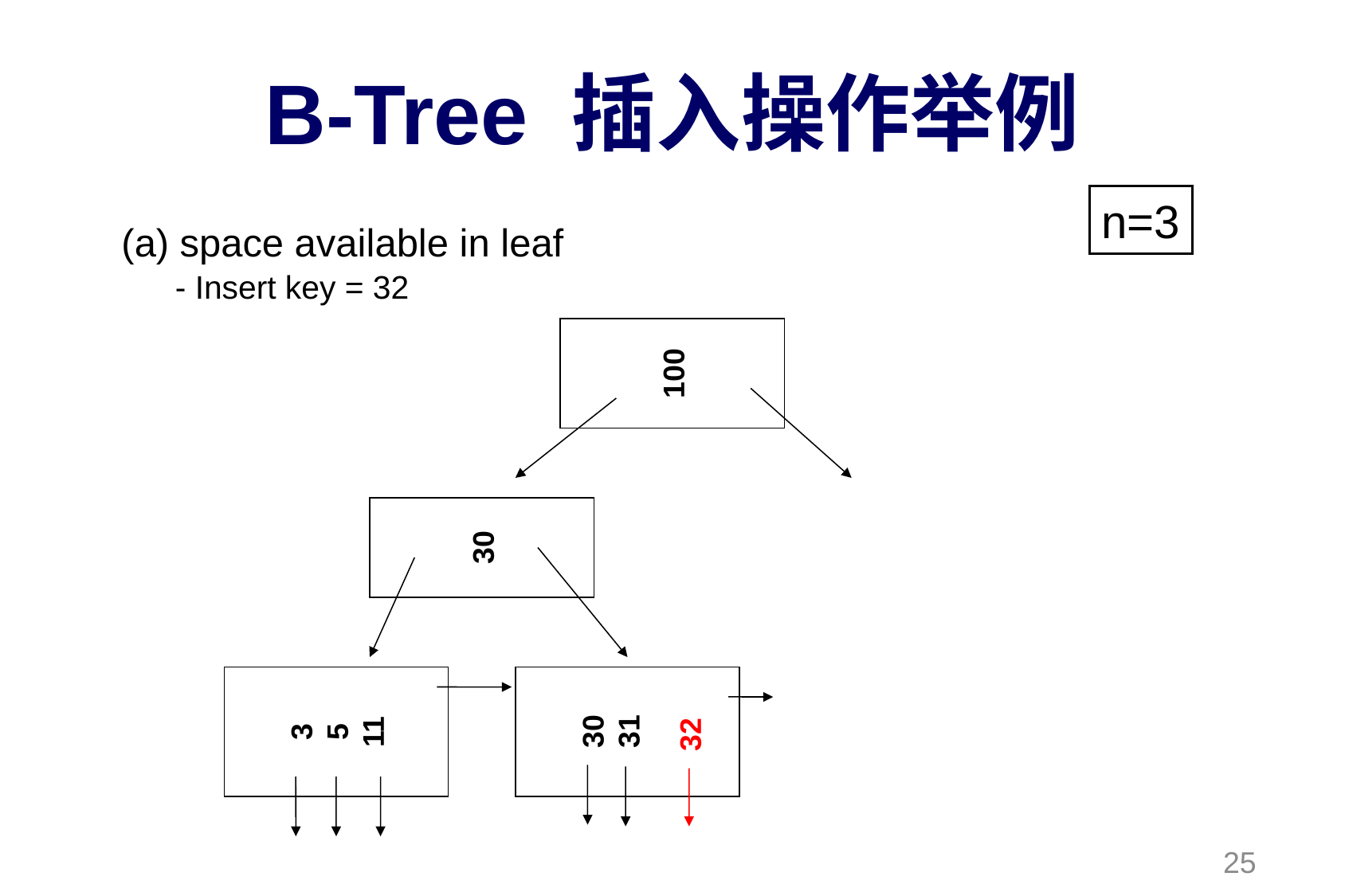

# B-Tree 插入操作举例
n=3
(a) space available in leaf
     - Insert key = 32
100

30

3
5
11
30
31

32

25